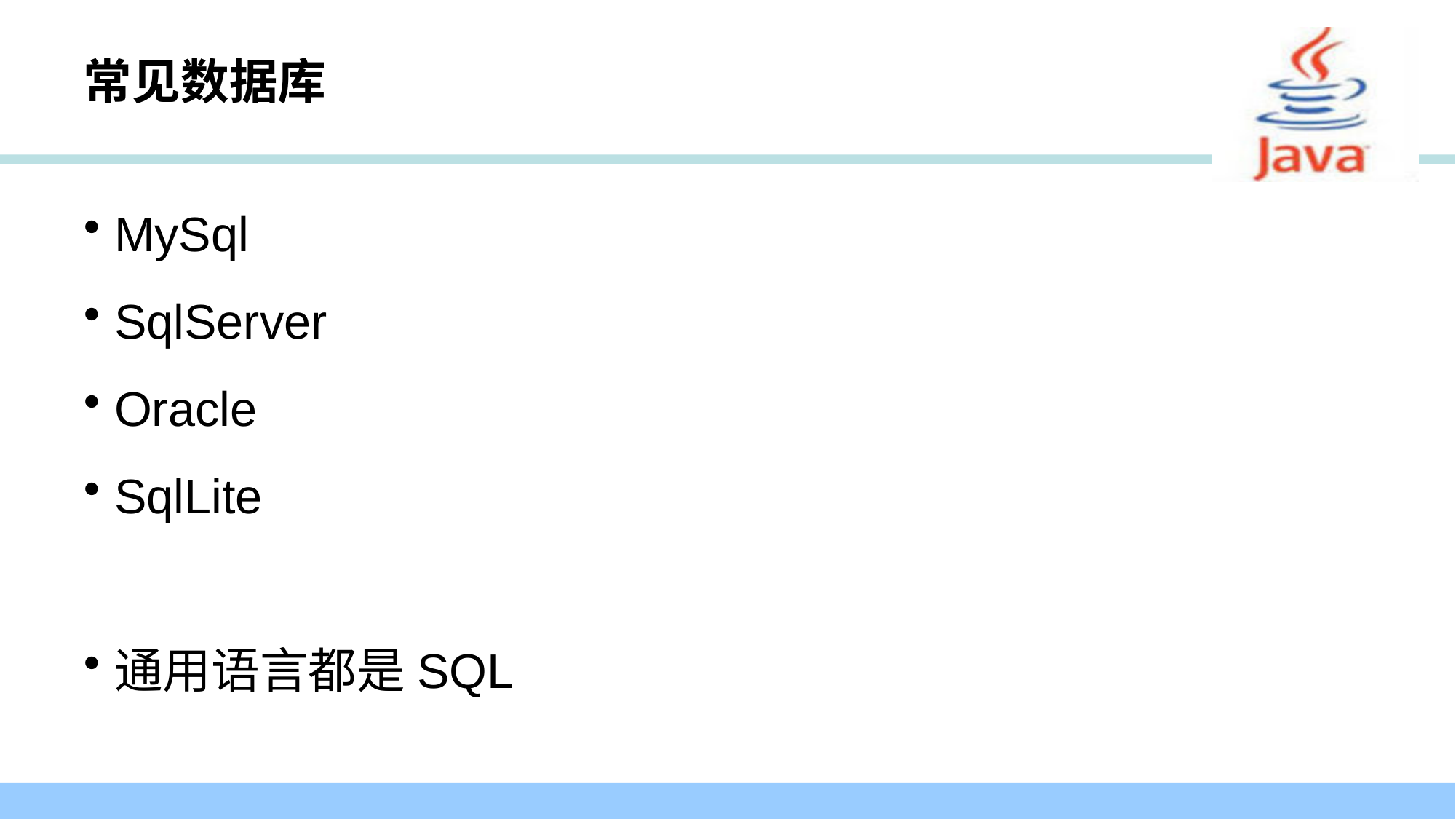

# 常见数据库
MySql
SqlServer
Oracle
SqlLite

通用语言都是SQL